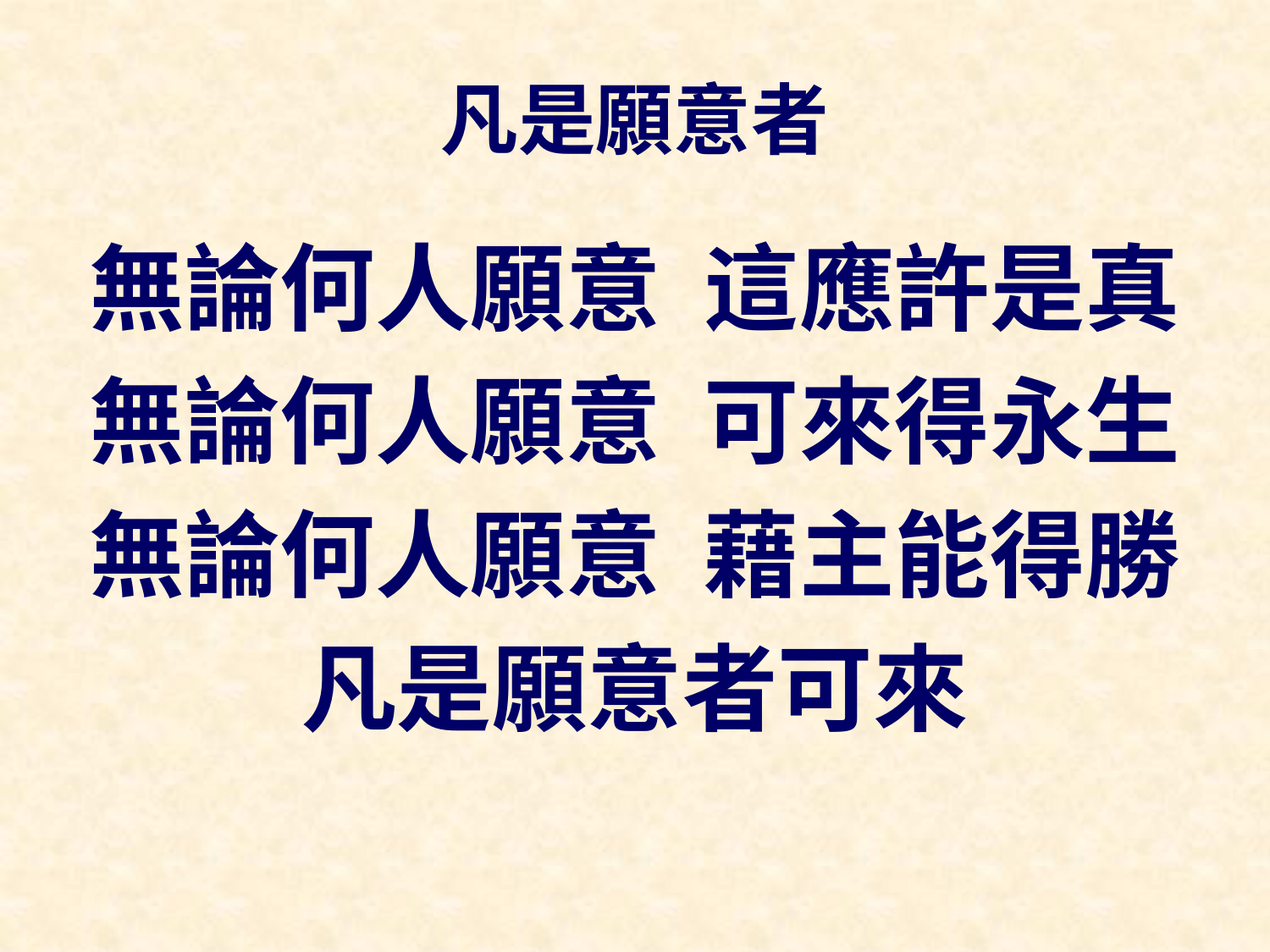

# 凡是願意者
無論何人願意  這應許是真
無論何人願意  可來得永生
無論何人願意  藉主能得勝
凡是願意者可來